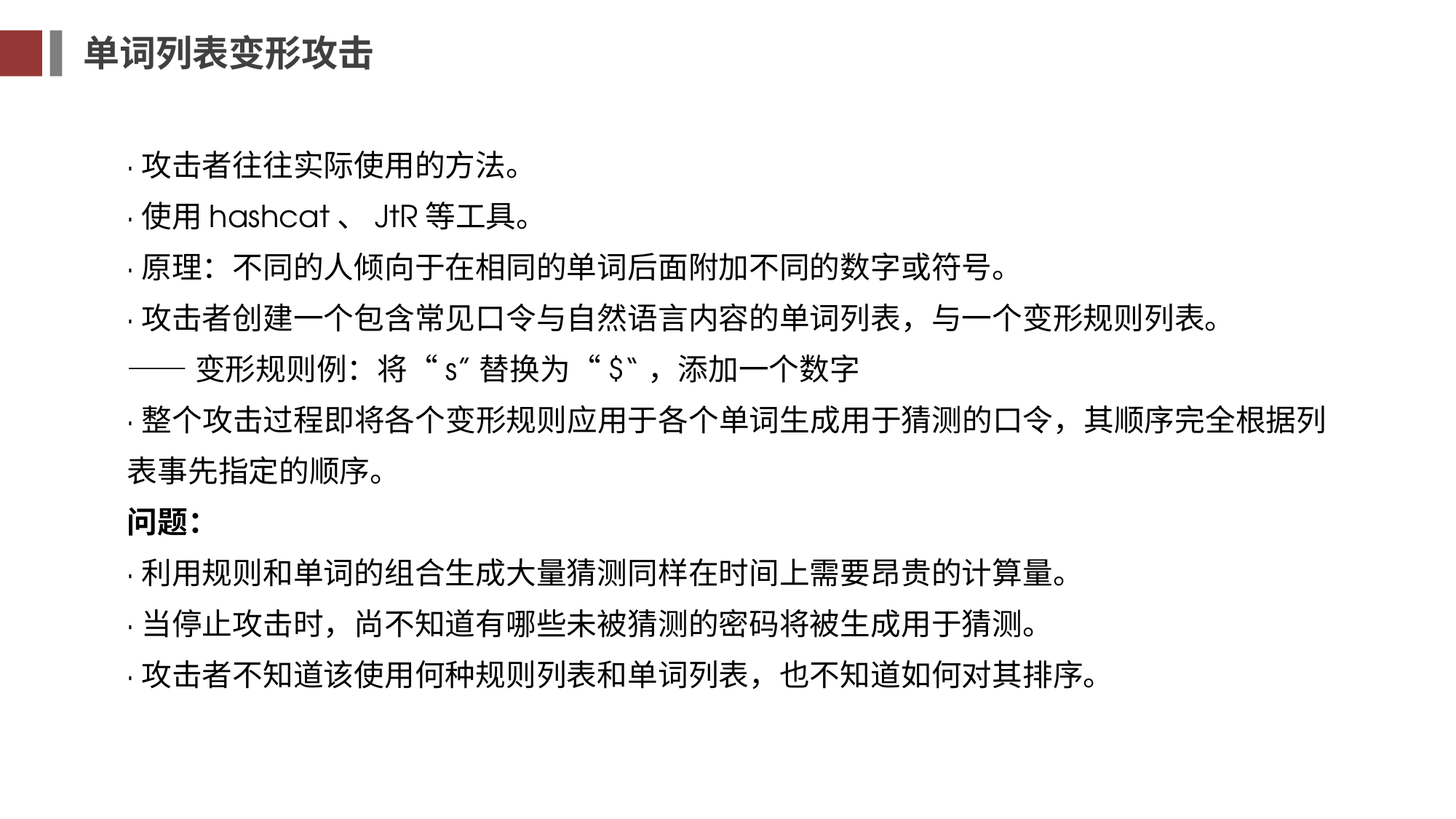

单词列表变形攻击

·攻击者往往实际使用的方法。
·使用hashcat、JtR等工具。
·原理：不同的人倾向于在相同的单词后面附加不同的数字或符号。
·攻击者创建一个包含常见口令与自然语言内容的单词列表，与一个变形规则列表。
——变形规则例：将“s”替换为“$“，添加一个数字
·整个攻击过程即将各个变形规则应用于各个单词生成用于猜测的口令，其顺序完全根据列表事先指定的顺序。
问题：
·利用规则和单词的组合生成大量猜测同样在时间上需要昂贵的计算量。
·当停止攻击时，尚不知道有哪些未被猜测的密码将被生成用于猜测。
·攻击者不知道该使用何种规则列表和单词列表，也不知道如何对其排序。